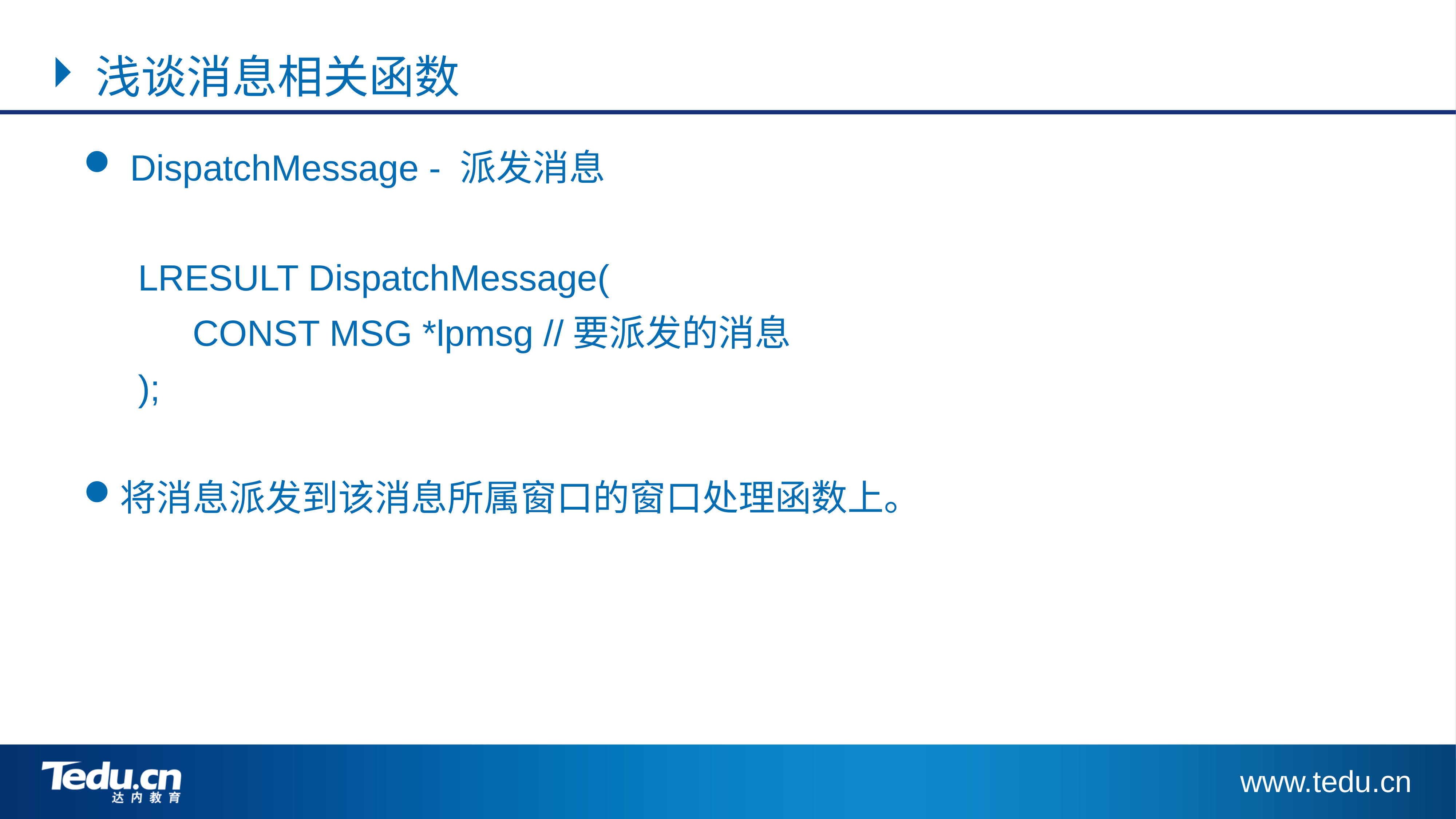

浅谈消息相关函数
 DispatchMessage - 派发消息

	LRESULT DispatchMessage(
    		CONST MSG *lpmsg //要派发的消息
	);

将消息派发到该消息所属窗口的窗口处理函数上。